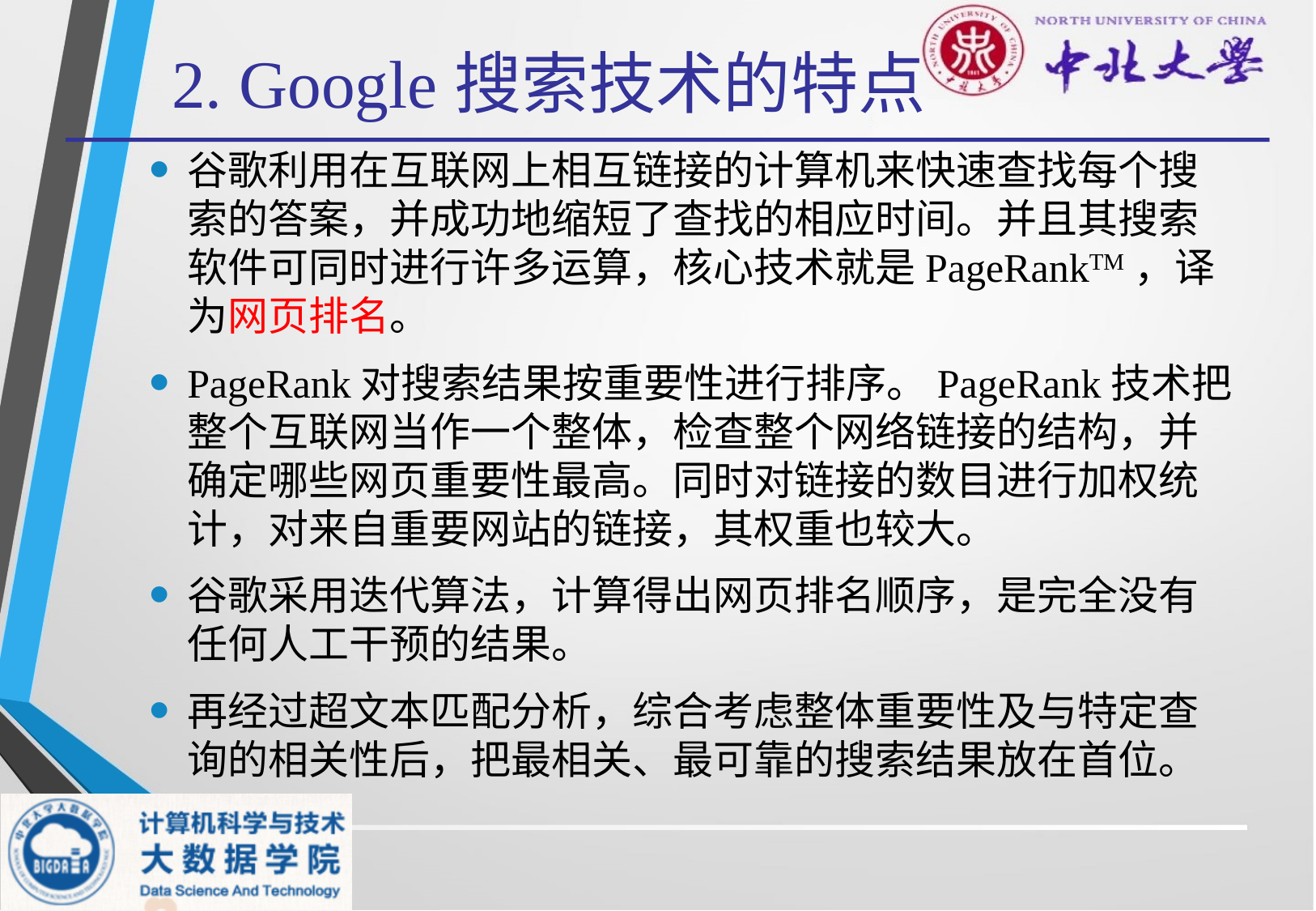

# 2. Google搜索技术的特点
谷歌利用在互联网上相互链接的计算机来快速查找每个搜索的答案，并成功地缩短了查找的相应时间。并且其搜索软件可同时进行许多运算，核心技术就是PageRankTM，译为网页排名。
PageRank对搜索结果按重要性进行排序。PageRank技术把整个互联网当作一个整体，检查整个网络链接的结构，并确定哪些网页重要性最高。同时对链接的数目进行加权统计，对来自重要网站的链接，其权重也较大。
谷歌采用迭代算法，计算得出网页排名顺序，是完全没有任何人工干预的结果。
再经过超文本匹配分析，综合考虑整体重要性及与特定查询的相关性后，把最相关、最可靠的搜索结果放在首位。
75